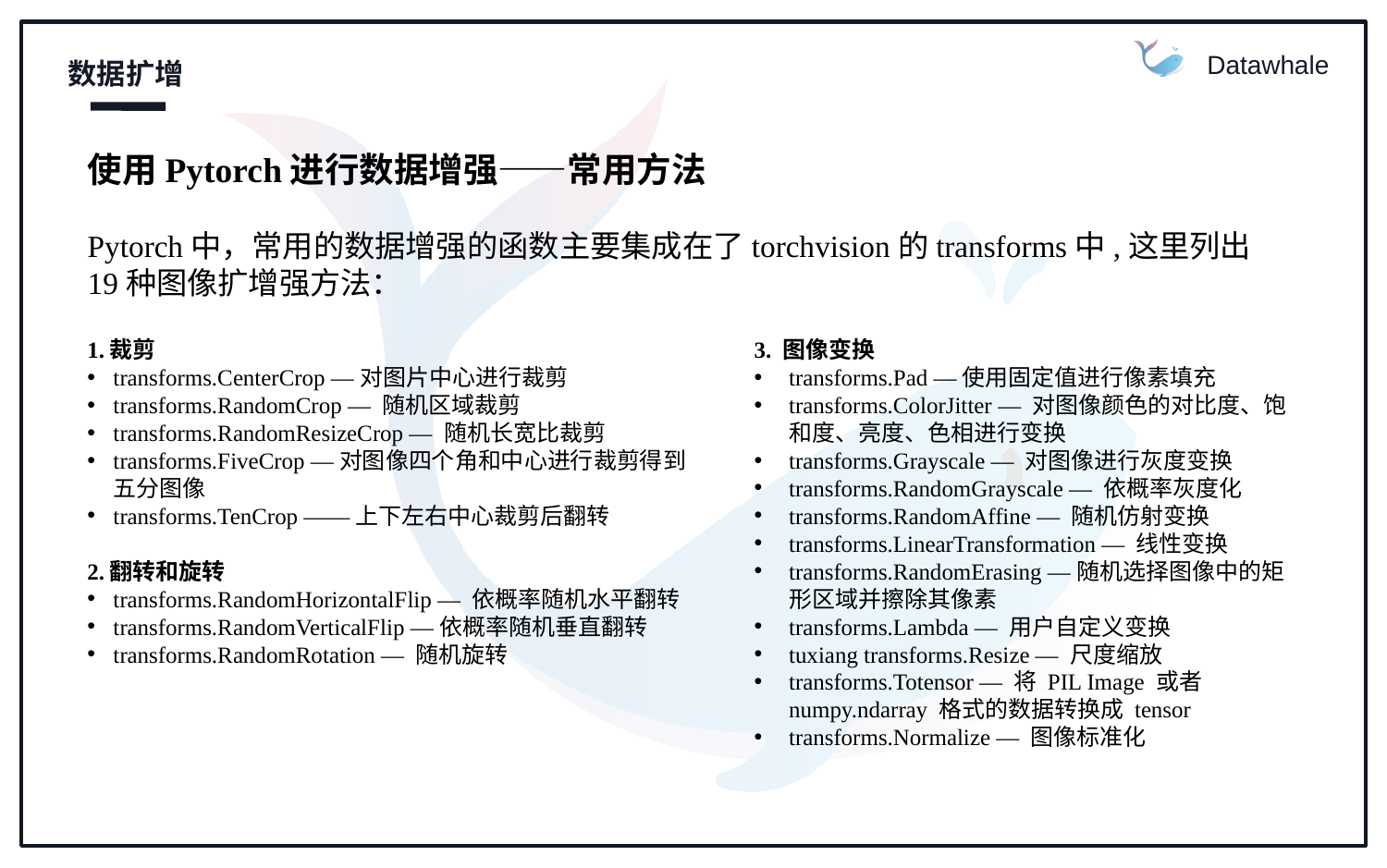

Datawhale

数据扩增

使用Pytorch进行数据增强——常用方法

Pytorch中，常用的数据增强的函数主要集成在了torchvision的transforms中,这里列出19种图像扩增强方法：
1.裁剪
transforms.CenterCrop —对图片中心进行裁剪
transforms.RandomCrop — 随机区域裁剪
transforms.RandomResizeCrop — 随机长宽比裁剪
transforms.FiveCrop —对图像四个角和中心进行裁剪得到五分图像
transforms.TenCrop ——上下左右中心裁剪后翻转

2.翻转和旋转
transforms.RandomHorizontalFlip — 依概率随机水平翻转
transforms.RandomVerticalFlip —依概率随机垂直翻转
transforms.RandomRotation — 随机旋转

3. 图像变换
transforms.Pad —使用固定值进行像素填充
transforms.ColorJitter — 对图像颜色的对比度、饱和度、亮度、色相进行变换
transforms.Grayscale — 对图像进行灰度变换
transforms.RandomGrayscale — 依概率灰度化
transforms.RandomAffine — 随机仿射变换
transforms.LinearTransformation — 线性变换
transforms.RandomErasing —随机选择图像中的矩形区域并擦除其像素
transforms.Lambda — 用户自定义变换
tuxiang transforms.Resize — 尺度缩放
transforms.Totensor — 将 PIL Image 或者 numpy.ndarray 格式的数据转换成 tensor
transforms.Normalize — 图像标准化